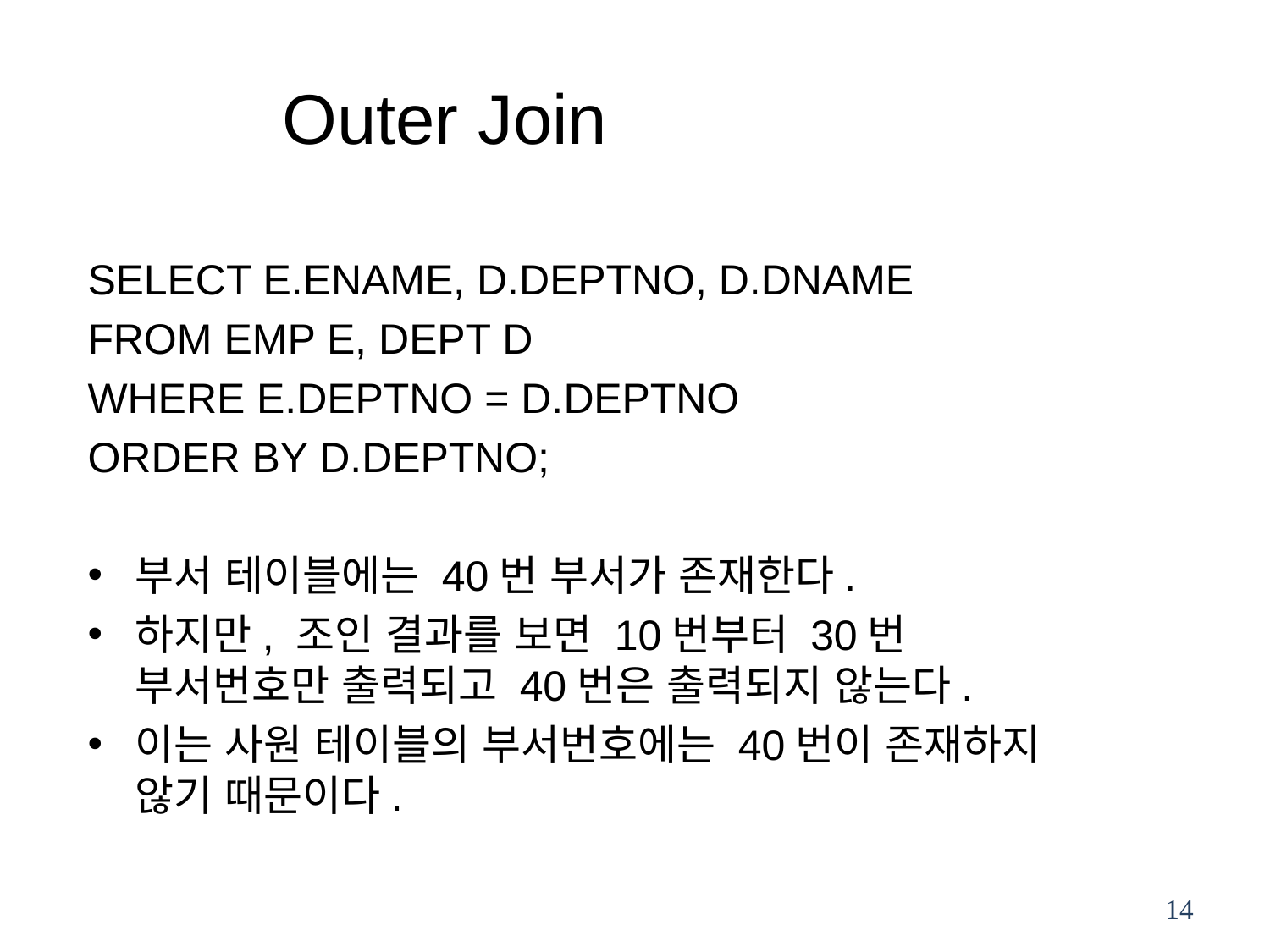

# Outer Join
SELECT E.ENAME, D.DEPTNO, D.DNAME
FROM EMP E, DEPT D
WHERE E.DEPTNO = D.DEPTNO
ORDER BY D.DEPTNO;

부서 테이블에는 40번 부서가 존재한다.
하지만, 조인 결과를 보면 10번부터 30번 부서번호만 출력되고 40번은 출력되지 않는다.
이는 사원 테이블의 부서번호에는 40번이 존재하지 않기 때문이다.

14